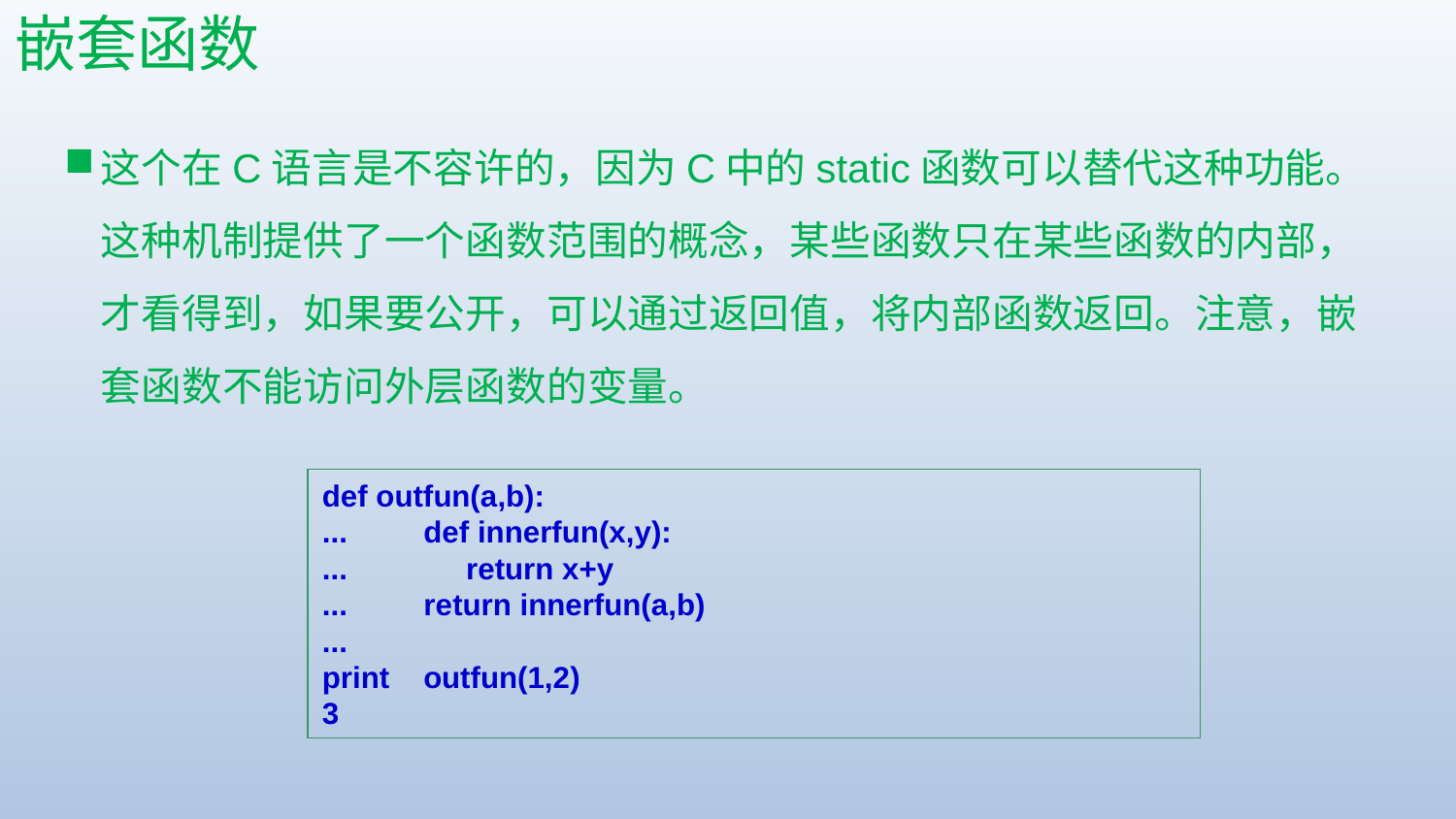

# 嵌套函数
这个在C语言是不容许的，因为C中的static函数可以替代这种功能。这种机制提供了一个函数范围的概念，某些函数只在某些函数的内部，才看得到，如果要公开，可以通过返回值，将内部函数返回。注意，嵌套函数不能访问外层函数的变量。

def outfun(a,b):
...         def innerfun(x,y):
...              return x+y
...         return innerfun(a,b)
...
print    outfun(1,2)
3